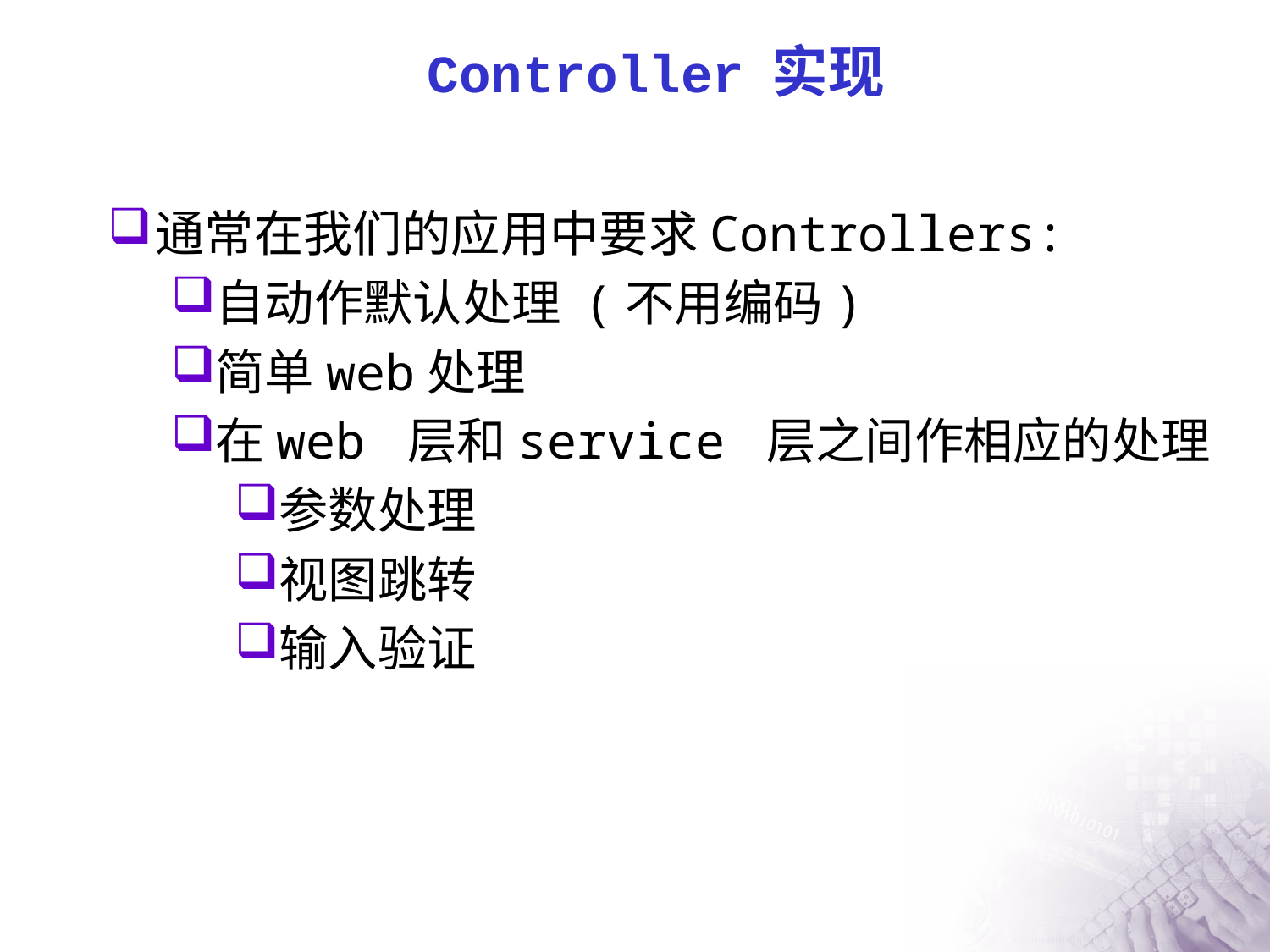

# Controller 实现
通常在我们的应用中要求Controllers:
自动作默认处理 (不用编码)
简单web处理
在web 层和service 层之间作相应的处理
参数处理
视图跳转
输入验证